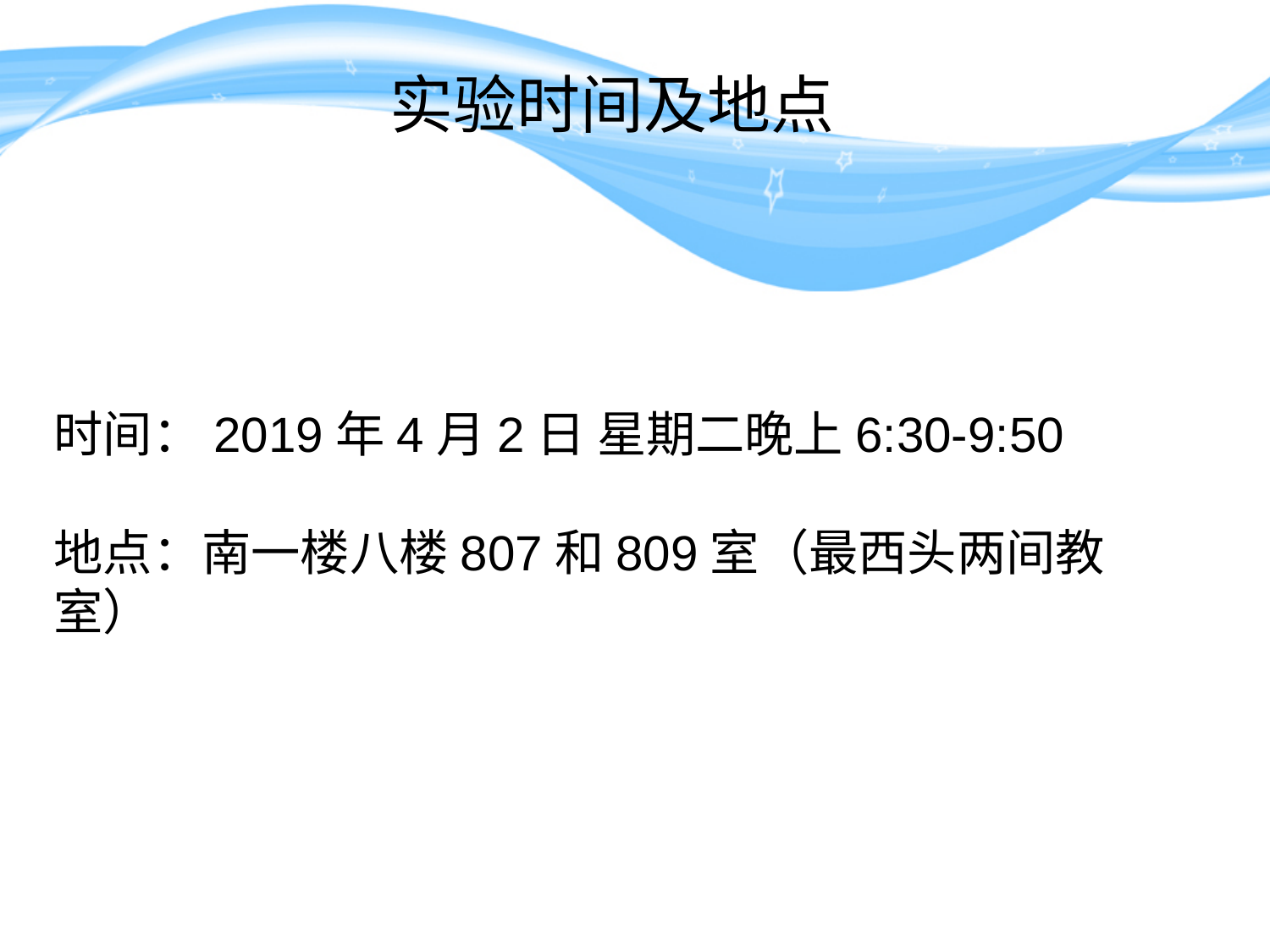

实验时间及地点
时间：2019年4月2日 星期二晚上6:30-9:50

地点：南一楼八楼807和809室（最西头两间教室）